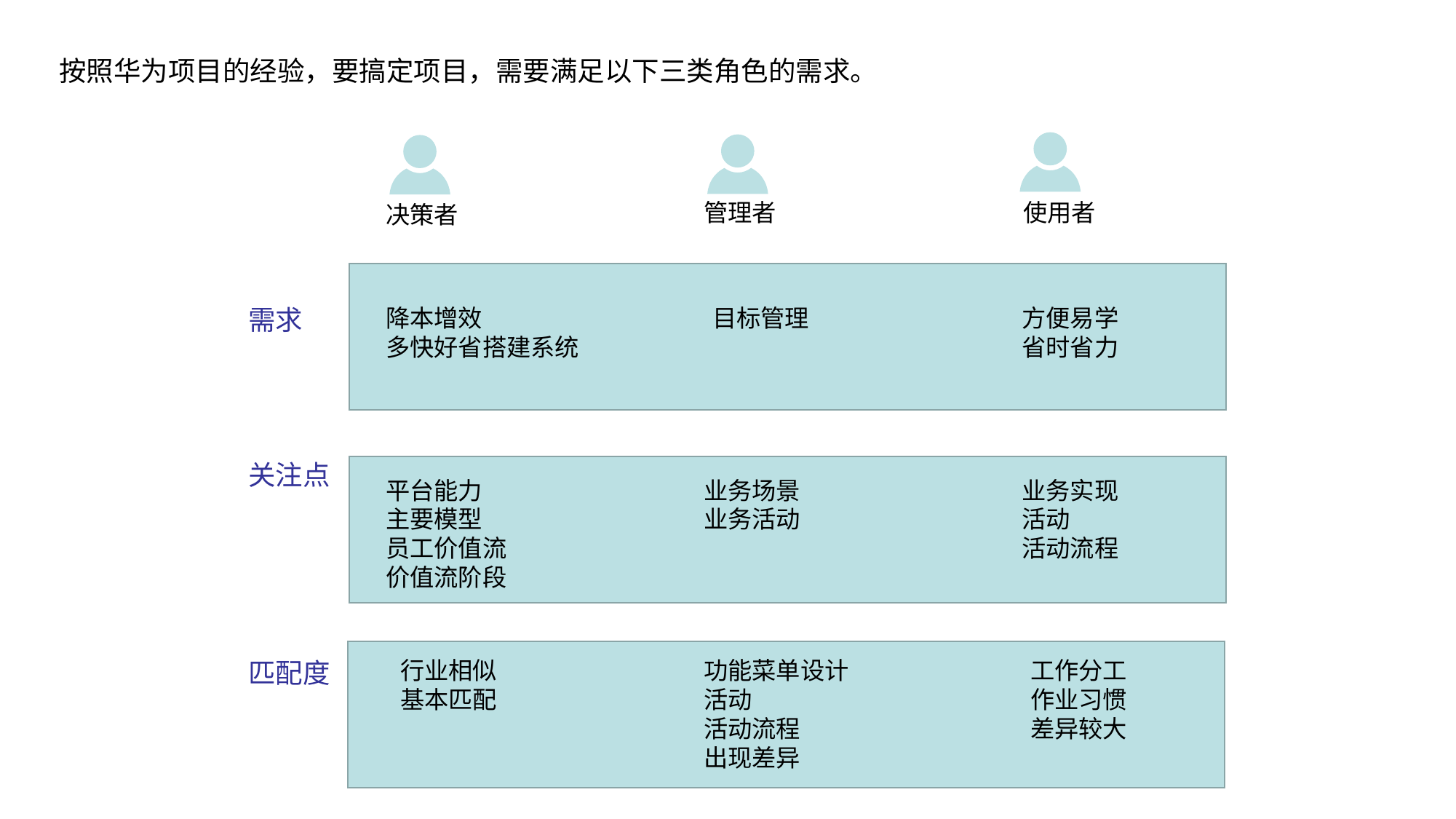

按照华为项目的经验，要搞定项目，需要满足以下三类角色的需求。

使用者

管理者

决策者

需求
降本增效
多快好省搭建系统
目标管理
方便易学
省时省力
关注点

平台能力
主要模型
员工价值流
价值流阶段
业务场景
业务活动
业务实现
活动
活动流程

行业相似
基本匹配
功能菜单设计
活动
活动流程
出现差异
工作分工
作业习惯
差异较大
匹配度